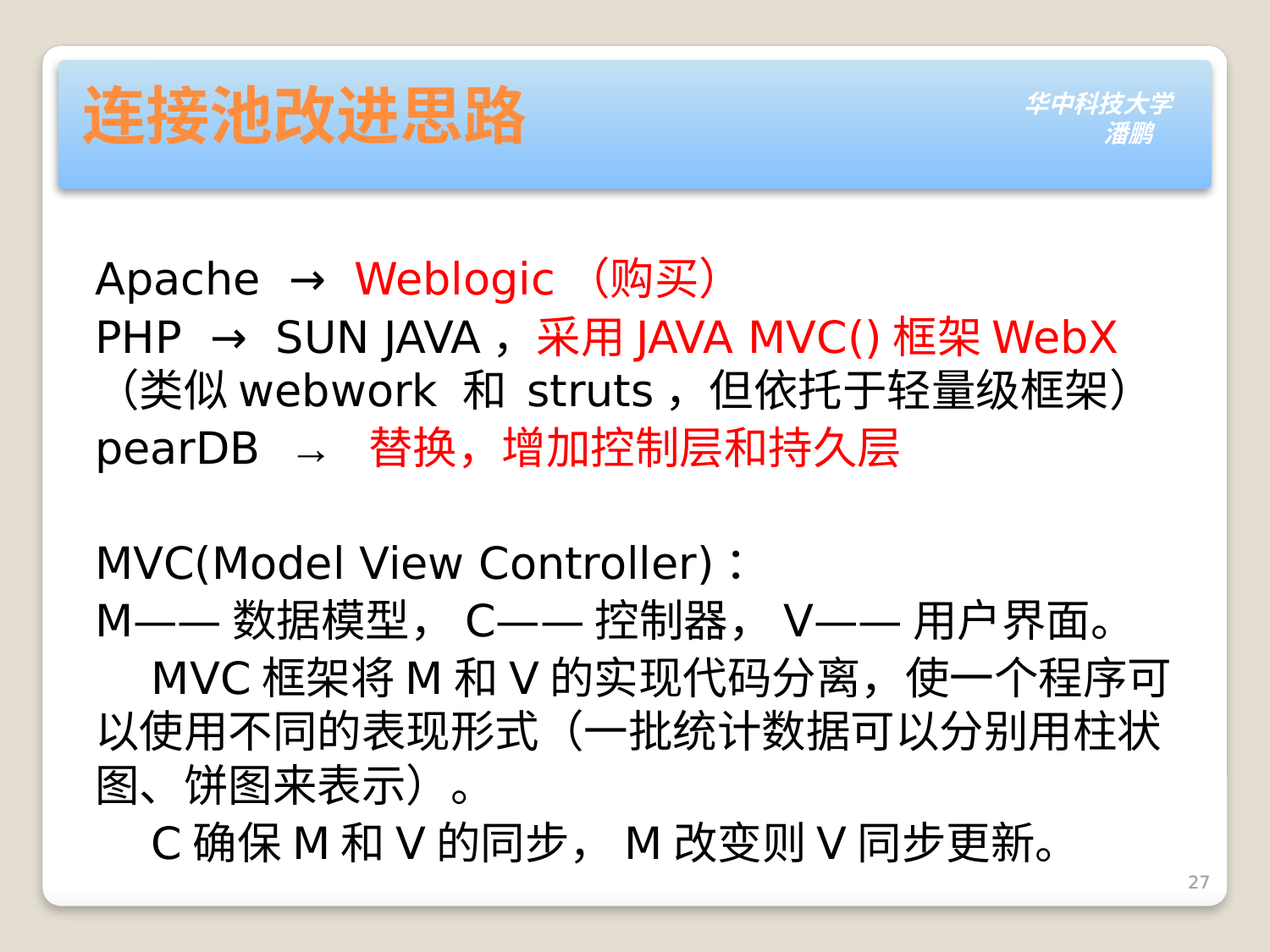

# 连接池改进思路
Apache  →  Weblogic（购买）
PHP  →  SUN JAVA，采用JAVA MVC()框架WebX（类似webwork 和 struts，但依托于轻量级框架）
pearDB  →  替换，增加控制层和持久层

MVC(Model View Controller)：
M——数据模型，C——控制器，V——用户界面。
    MVC框架将M和V的实现代码分离，使一个程序可以使用不同的表现形式（一批统计数据可以分别用柱状图、饼图来表示）。
    C确保M和V的同步，M改变则V同步更新。
27
27